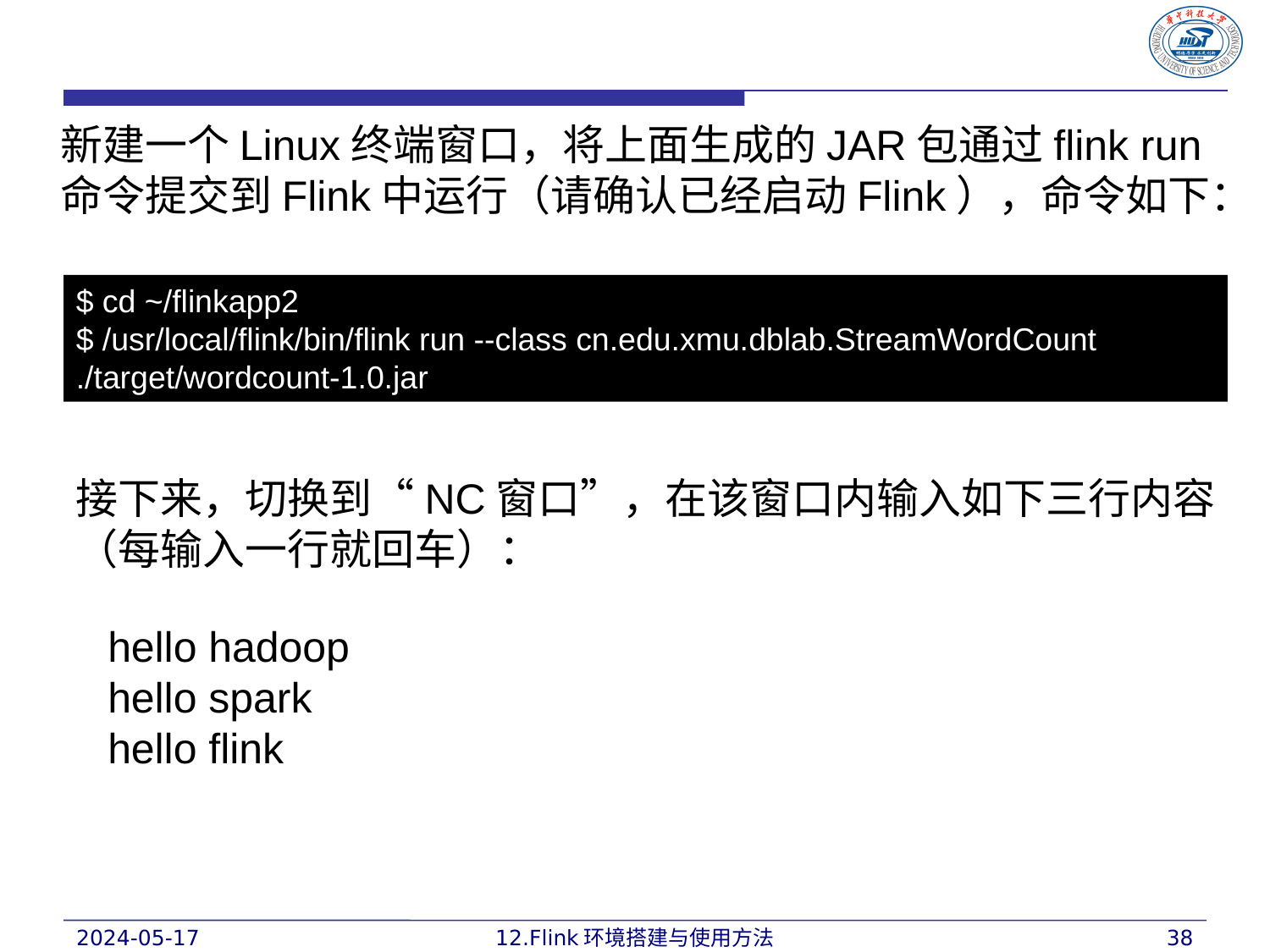

新建一个Linux终端窗口，将上面生成的JAR包通过flink run命令提交到Flink中运行（请确认已经启动Flink），命令如下：
$ cd ~/flinkapp2
$ /usr/local/flink/bin/flink run --class cn.edu.xmu.dblab.StreamWordCount ./target/wordcount-1.0.jar
接下来，切换到“NC窗口”，在该窗口内输入如下三行内容（每输入一行就回车）：
hello hadoop
hello spark
hello flink
2024-05-17
12.Flink环境搭建与使用方法
38